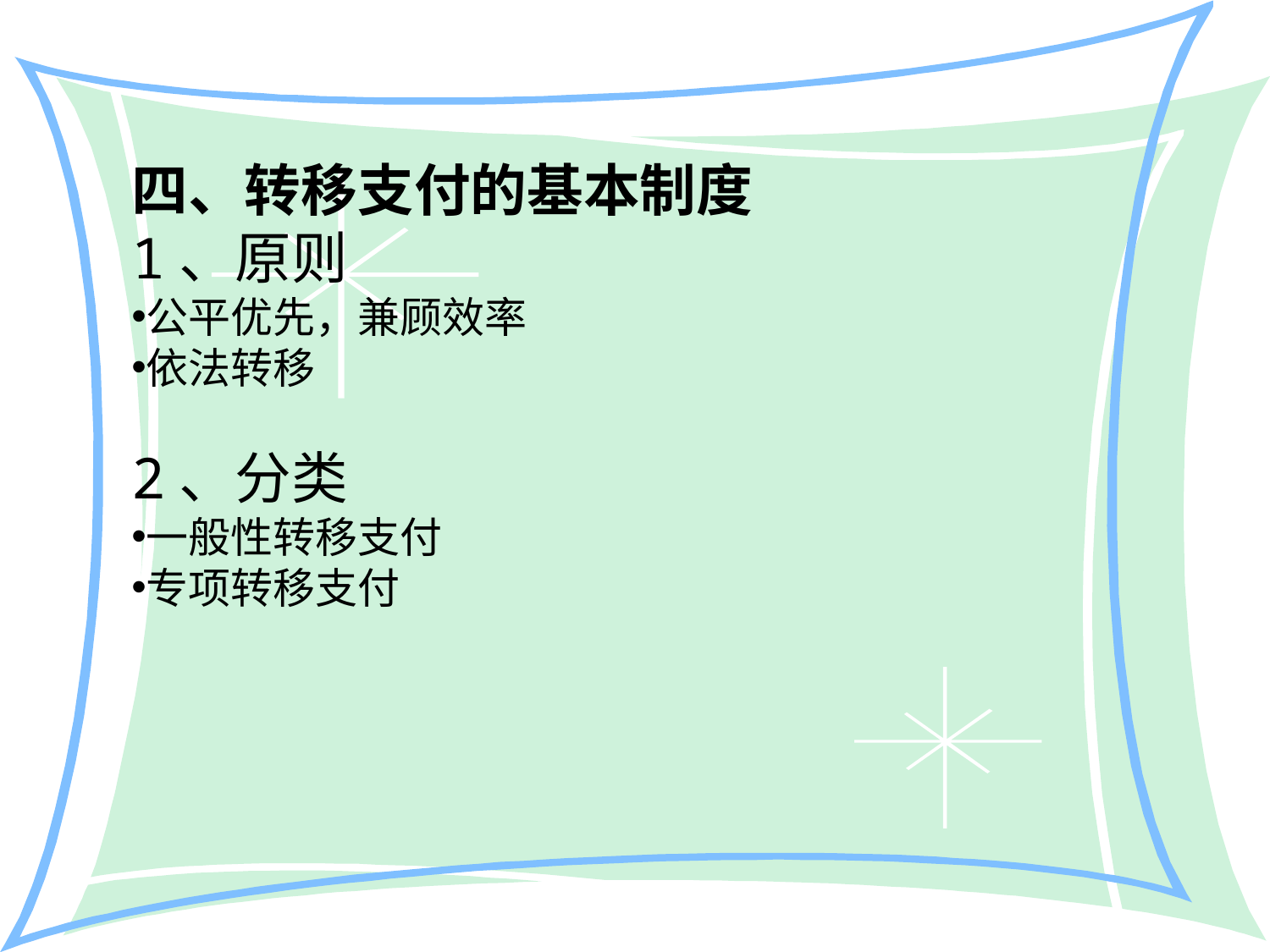

四、转移支付的基本制度
1、原则
公平优先，兼顾效率
依法转移

2、分类
一般性转移支付
专项转移支付